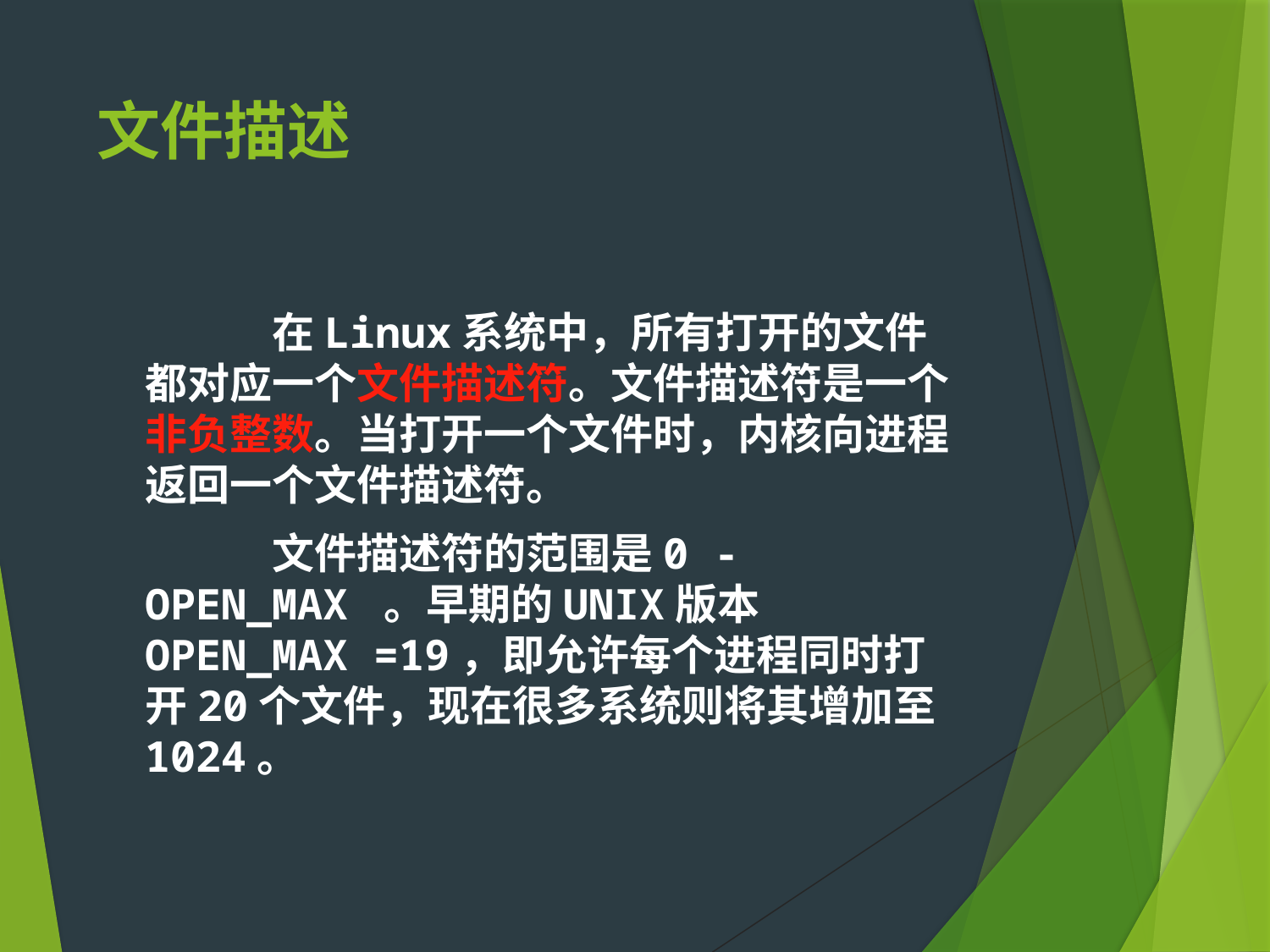

# 文件描述
		在Linux系统中，所有打开的文件都对应一个文件描述符。文件描述符是一个非负整数。当打开一个文件时，内核向进程返回一个文件描述符。
		文件描述符的范围是0 - OPEN_MAX 。早期的UNIX版本OPEN_MAX =19，即允许每个进程同时打开20个文件，现在很多系统则将其增加至1024。